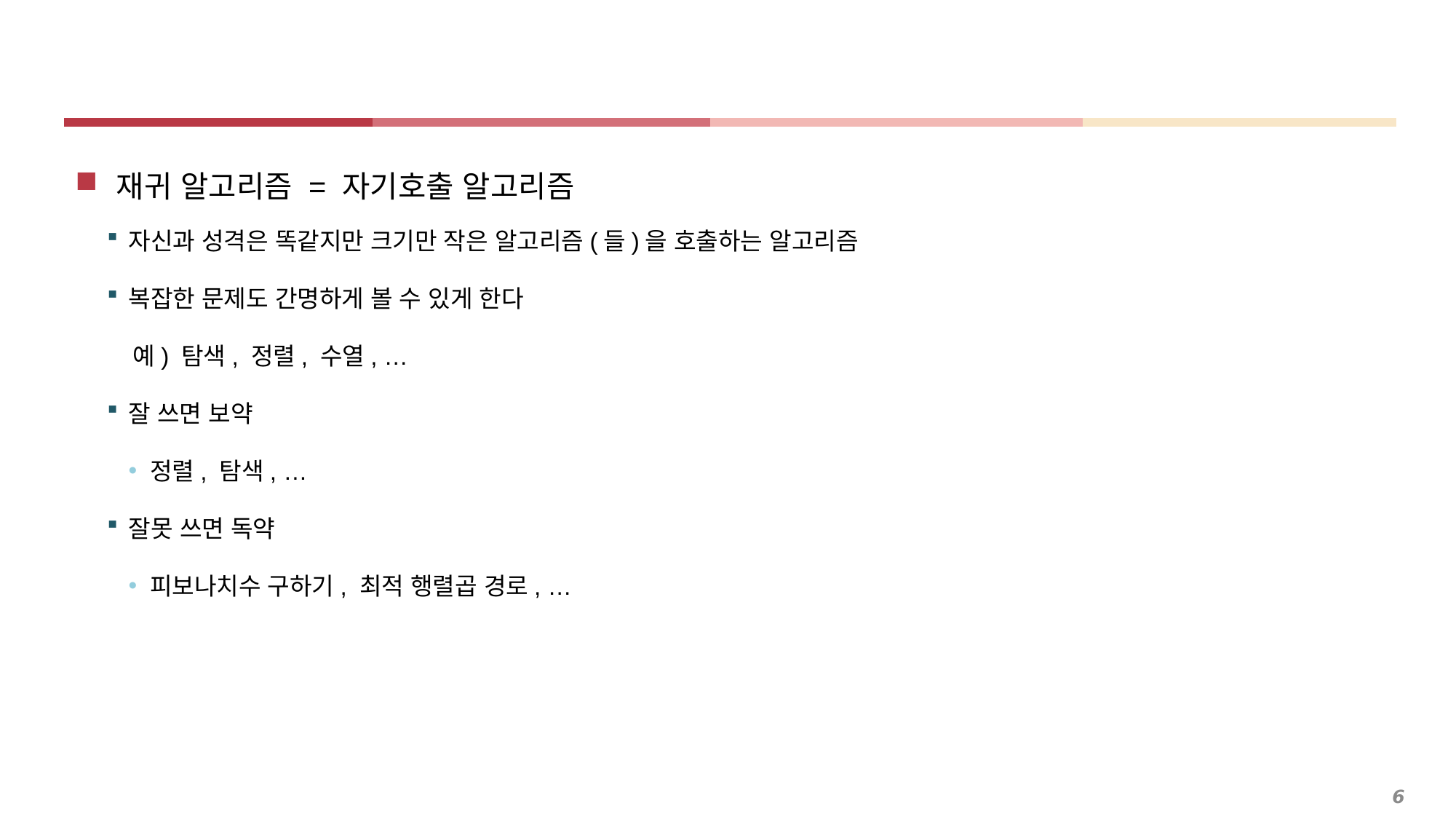

재귀 알고리즘 = 자기호출 알고리즘
자신과 성격은 똑같지만 크기만 작은 알고리즘(들)을 호출하는 알고리즘
복잡한 문제도 간명하게 볼 수 있게 한다
   예) 탐색, 정렬, 수열, …
잘 쓰면 보약
정렬, 탐색, …
잘못 쓰면 독약
피보나치수 구하기, 최적 행렬곱 경로, …